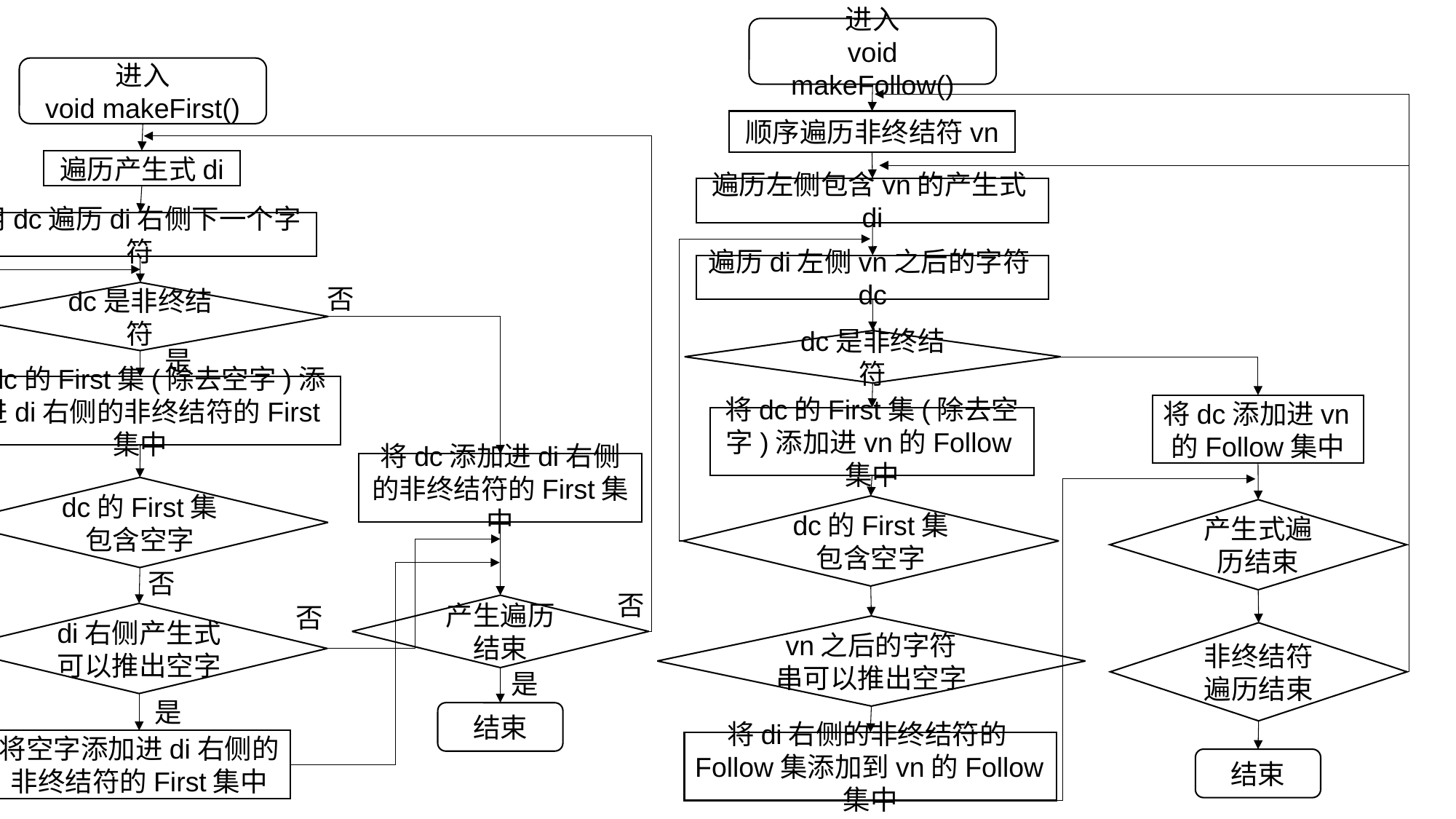

进入
void makeFollow()
顺序遍历非终结符vn
遍历左侧包含vn的产生式di
遍历di左侧vn之后的字符dc
dc是非终结符
将dc添加进vn的Follow集中
将dc的First集(除去空字)添加进vn的Follow集中
dc的First集包含空字
产生式遍历结束
vn之后的字符串可以推出空字
非终结符遍历结束
将di右侧的非终结符的Follow集添加到vn的Follow集中
结束
进入
void makeFirst()
遍历产生式di
用dc遍历di右侧下一个字符
否
dc是非终结符
是
将dc的First集(除去空字)添加进di右侧的非终结符的First集中
将dc添加进di右侧的非终结符的First集中
dc的First集包含空字
是
否
否
否
产生遍历结束
di右侧产生式可以推出空字
是
是
结束
将空字添加进di右侧的非终结符的First集中